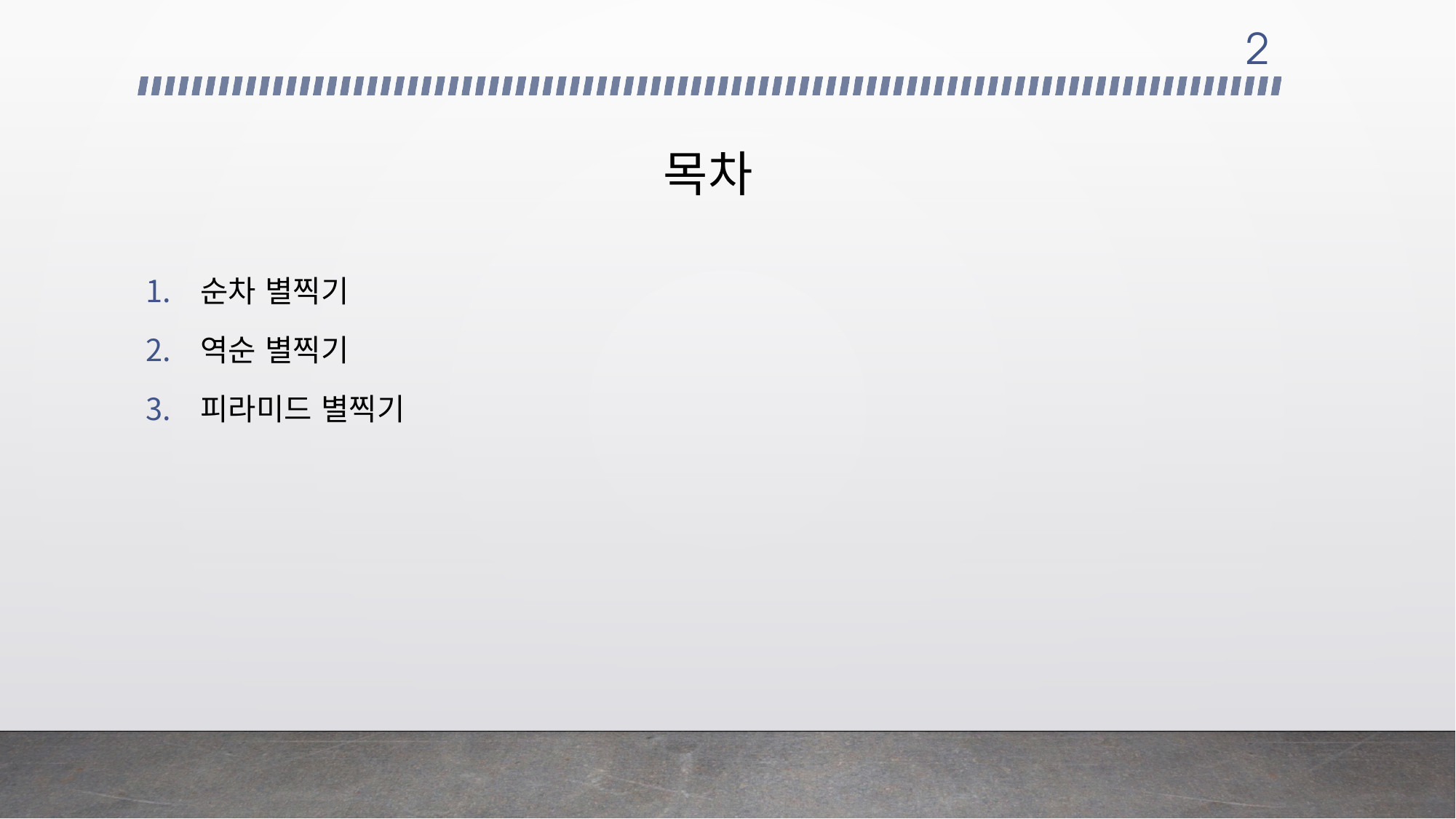

2
# 목차
순차 별찍기
역순 별찍기
피라미드 별찍기